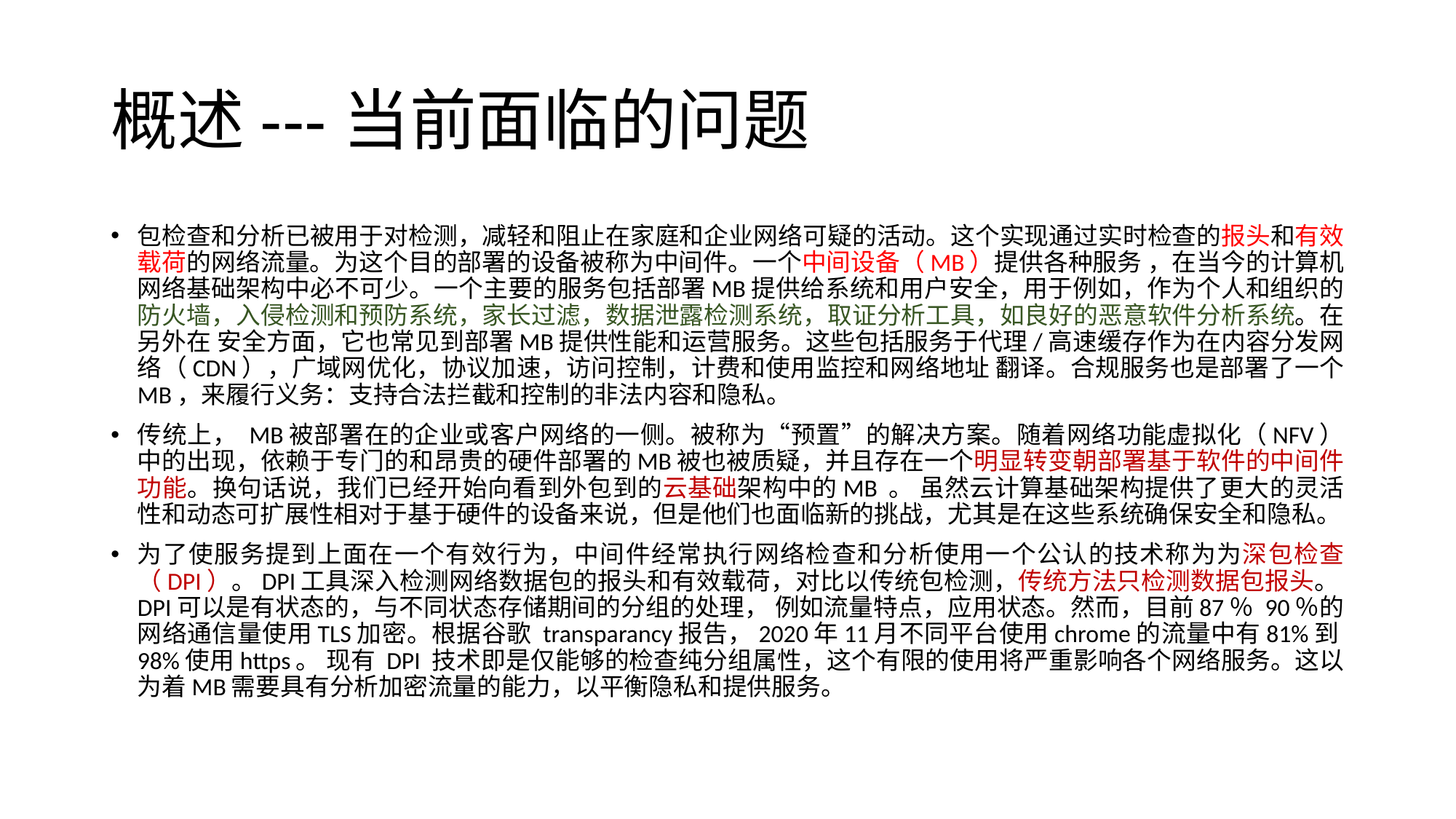

# 概述---当前面临的问题
包检查和分析已被用于对检测，减轻和阻止在家庭和企业网络可疑的活动。这个实现通过实时检查的报头和有效载荷的网络流量。为这个目的部署的设备被称为中间件。一个中间设备（MB）提供各种服务 ，在当今的计算机网络基础架构中必不可少。一个主要的服务包括部署MB提供给系统和用户安全，用于例如，作为个人和组织的防火墙，入侵检测和预防系统，家长过滤，数据泄露检测系统，取证分析工具，如良好的恶意软件分析系统。在另外在 安全方面，它也常见到部署MB提供性能和运营服务。这些包括服务于代理/高速缓存作为在内容分发网络（CDN），广域网优化，协议加速，访问控制，计费和使用监控和网络地址 翻译。合规服务也是部署了一个 MB，来履行义务：支持合法拦截和控制的非法内容和隐私。
传统上， MB被部署在的企业或客户网络的一侧。被称为“预置”的解决方案。随着网络功能虚拟化（NFV）中的出现，依赖于专门的和昂贵的硬件部署的MB被也被质疑，并且存在一个明显转变朝部署基于软件的中间件功能。换句话说，我们已经开始向看到外包到的云基础架构中的MB 。 虽然云计算基础架构提供了更大的灵活性和动态可扩展性相对于基于硬件的设备来说，但是他们也面临新的挑战，尤其是在这些系统确保安全和隐私。
为了使服务提到上面在一个有效行为，中间件经常执行网络检查和分析使用一个公认的技术称为为深包检查（DPI）。DPI工具深入检测网络数据包的报头和有效载荷，对比以传统包检测，传统方法只检测数据包报头。DPI可以是有状态的，与不同状态存储期间的分组的处理， 例如流量特点，应用状态。然而，目前87％ 90％的网络通信量使用TLS加密。根据谷歌 transparancy报告，2020年11月不同平台使用chrome的流量中有81%到98%使用https。 现有 DPI 技术即是仅能够的检查纯分组属性，这个有限的使用将严重影响各个网络服务。这以为着MB需要具有分析加密流量的能力，以平衡隐私和提供服务。